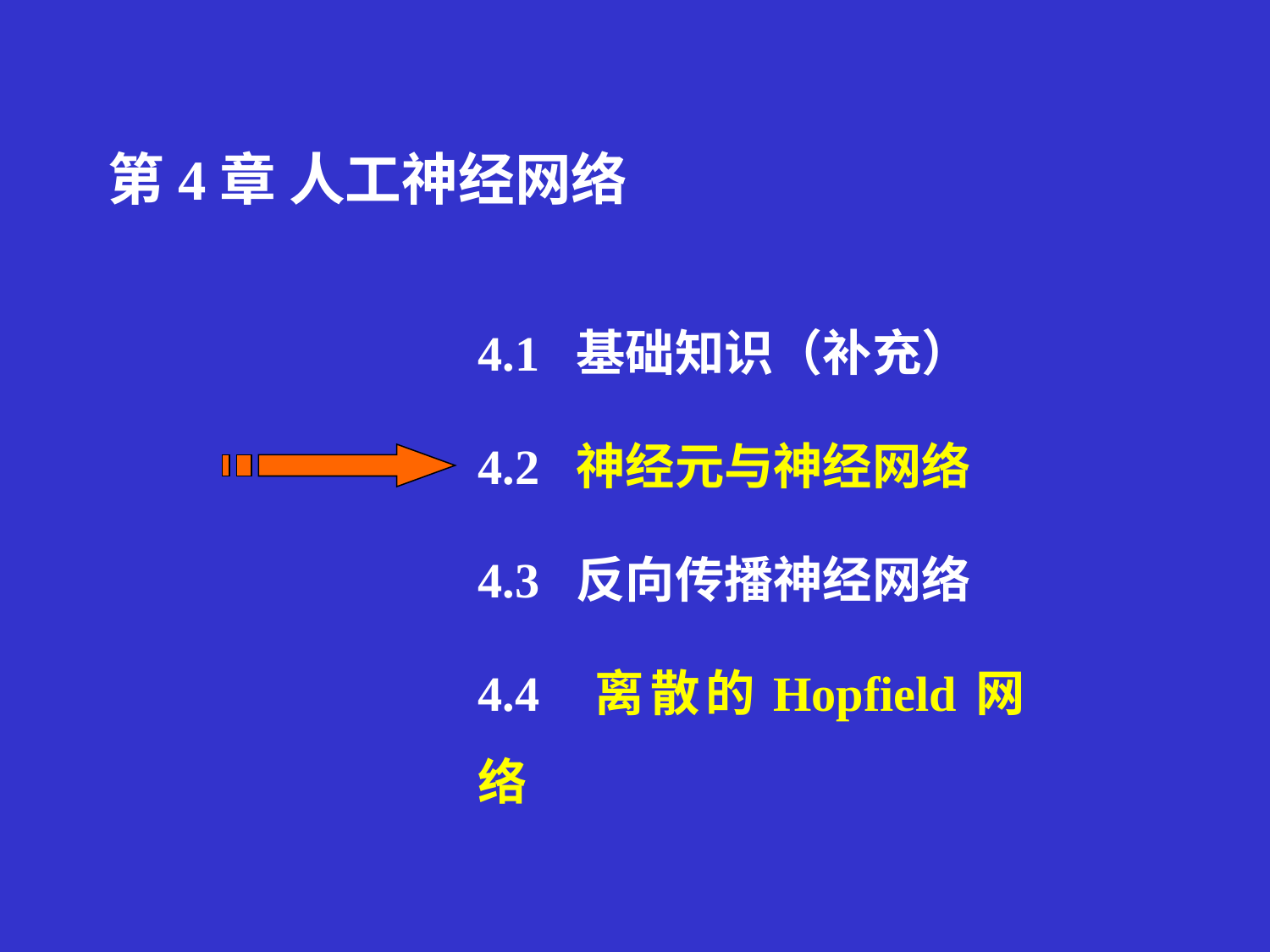

第4章 人工神经网络
4.1  基础知识（补充）
4.2  神经元与神经网络
4.3  反向传播神经网络
4.4  离散的Hopfield网络